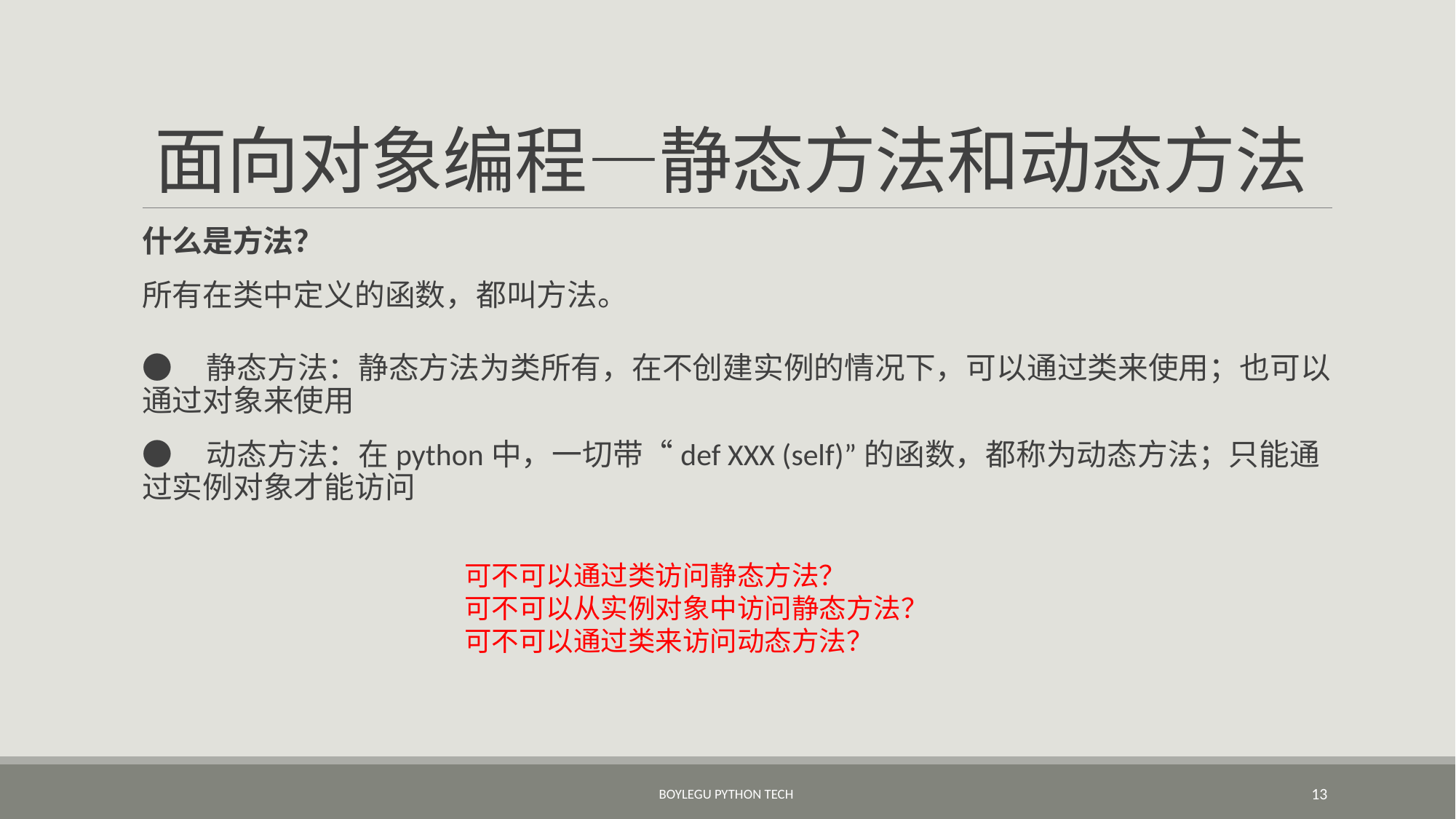

# 面向对象编程—静态方法和动态方法
什么是方法？
所有在类中定义的函数，都叫方法。

●    静态方法：静态方法为类所有，在不创建实例的情况下，可以通过类来使用；也可以通过对象来使用
●    动态方法：在python中，一切带“def XXX (self)”的函数，都称为动态方法；只能通过实例对象才能访问
可不可以通过类访问静态方法？
可不可以从实例对象中访问静态方法？
可不可以通过类来访问动态方法？
BoyleGu Python Tech
13